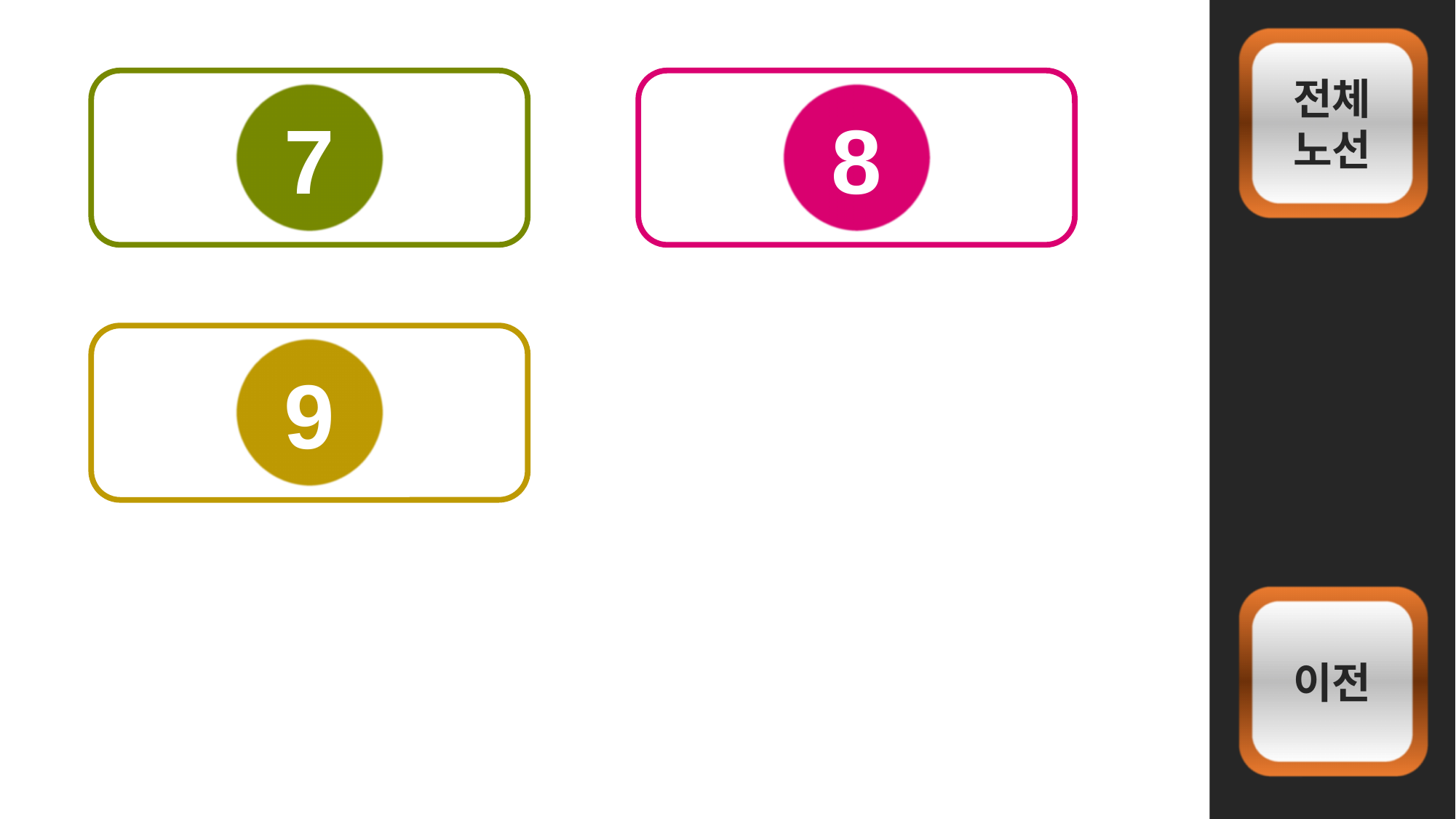

슬라이드 3
전체
노선

7

8

9
슬라이드 3
이전